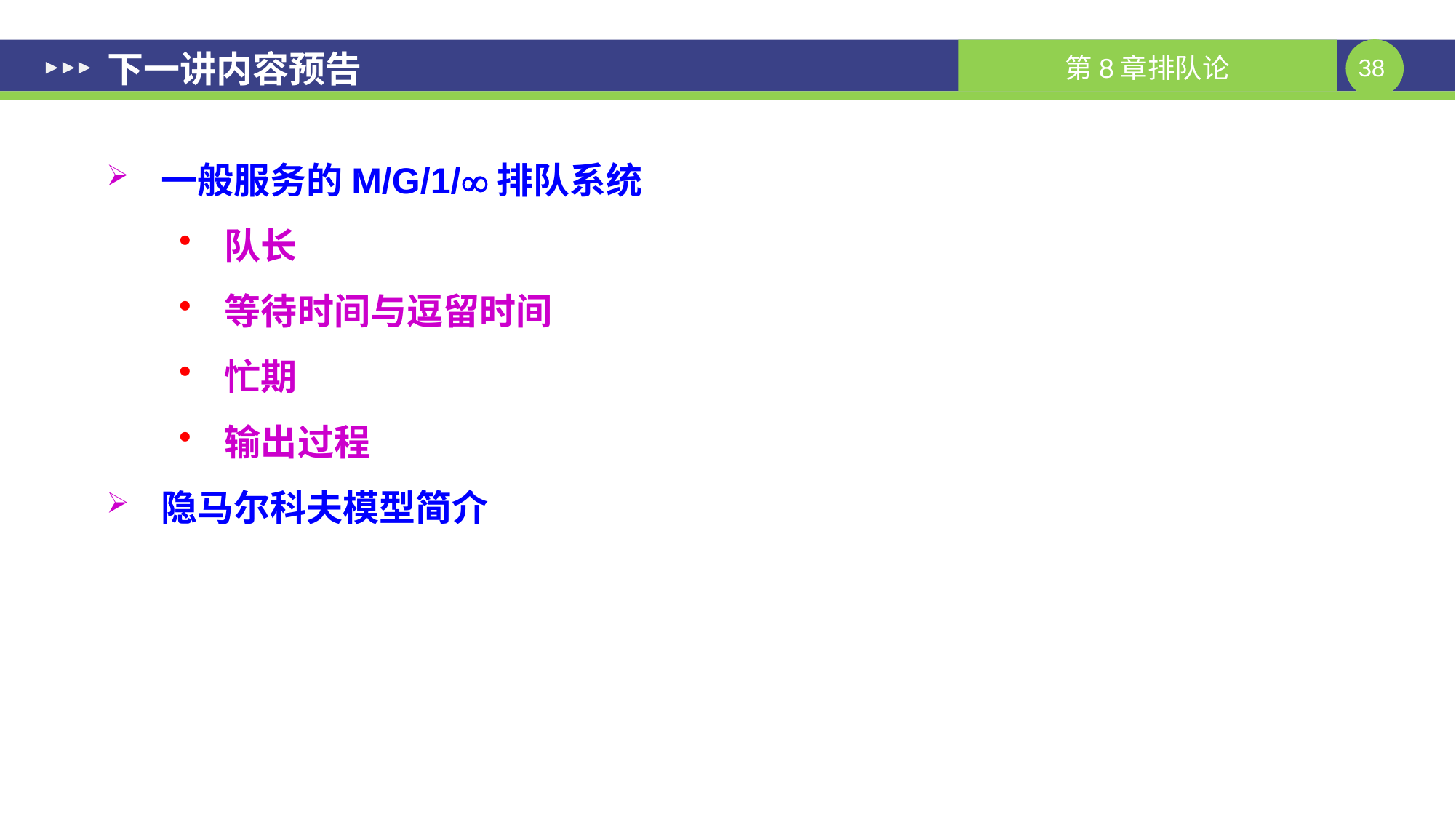

# 下一讲内容预告
一般服务的M/G/1/∞排队系统
队长
等待时间与逗留时间
忙期
输出过程
隐马尔科夫模型简介